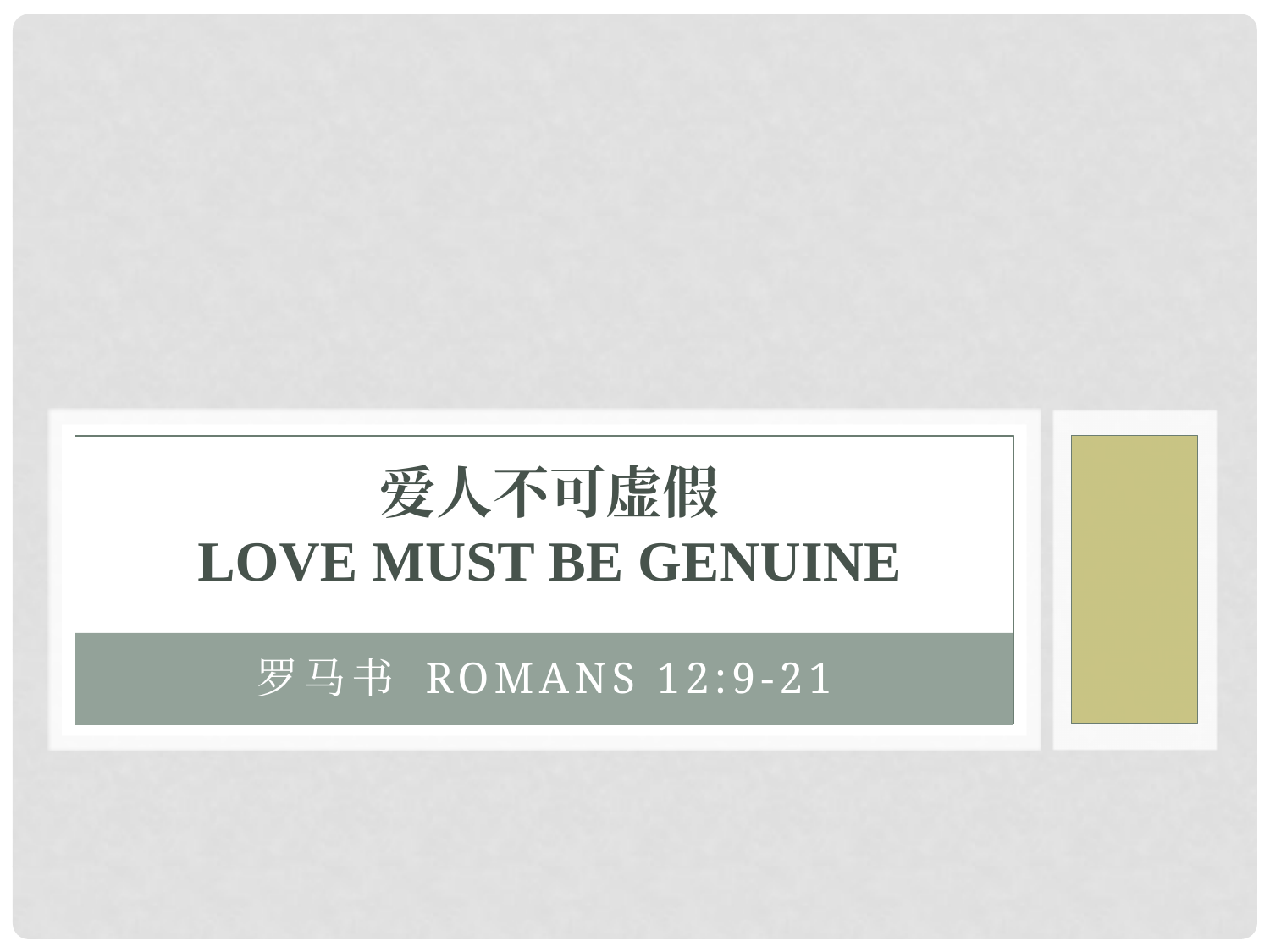

# 爱人不可虚假 Love must be genuine
罗马书 Romans 12:9-21